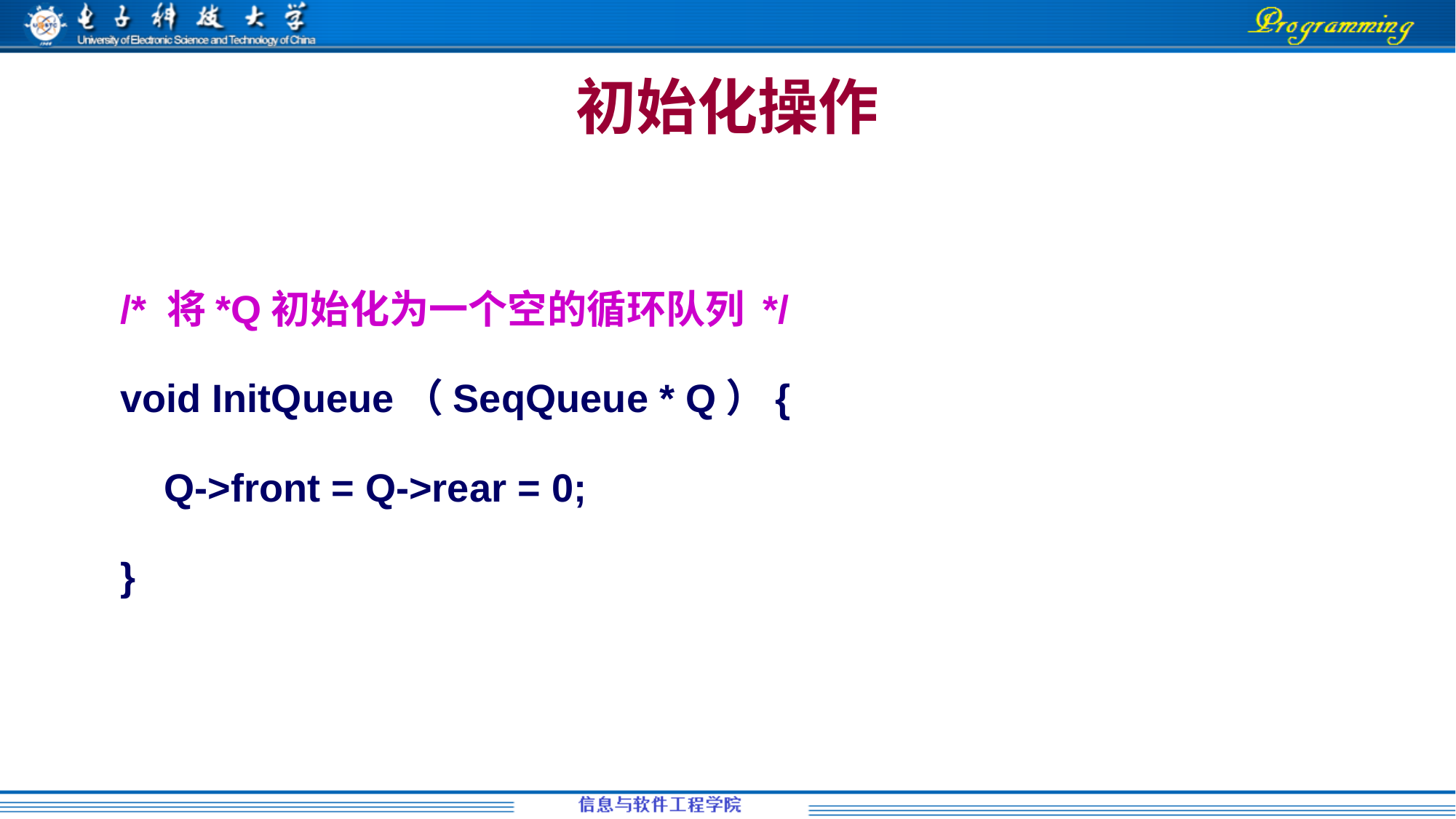

# 初始化操作
/* 将*Q初始化为一个空的循环队列 */
void InitQueue（SeqQueue * Q）{
    Q->front = Q->rear = 0;
}